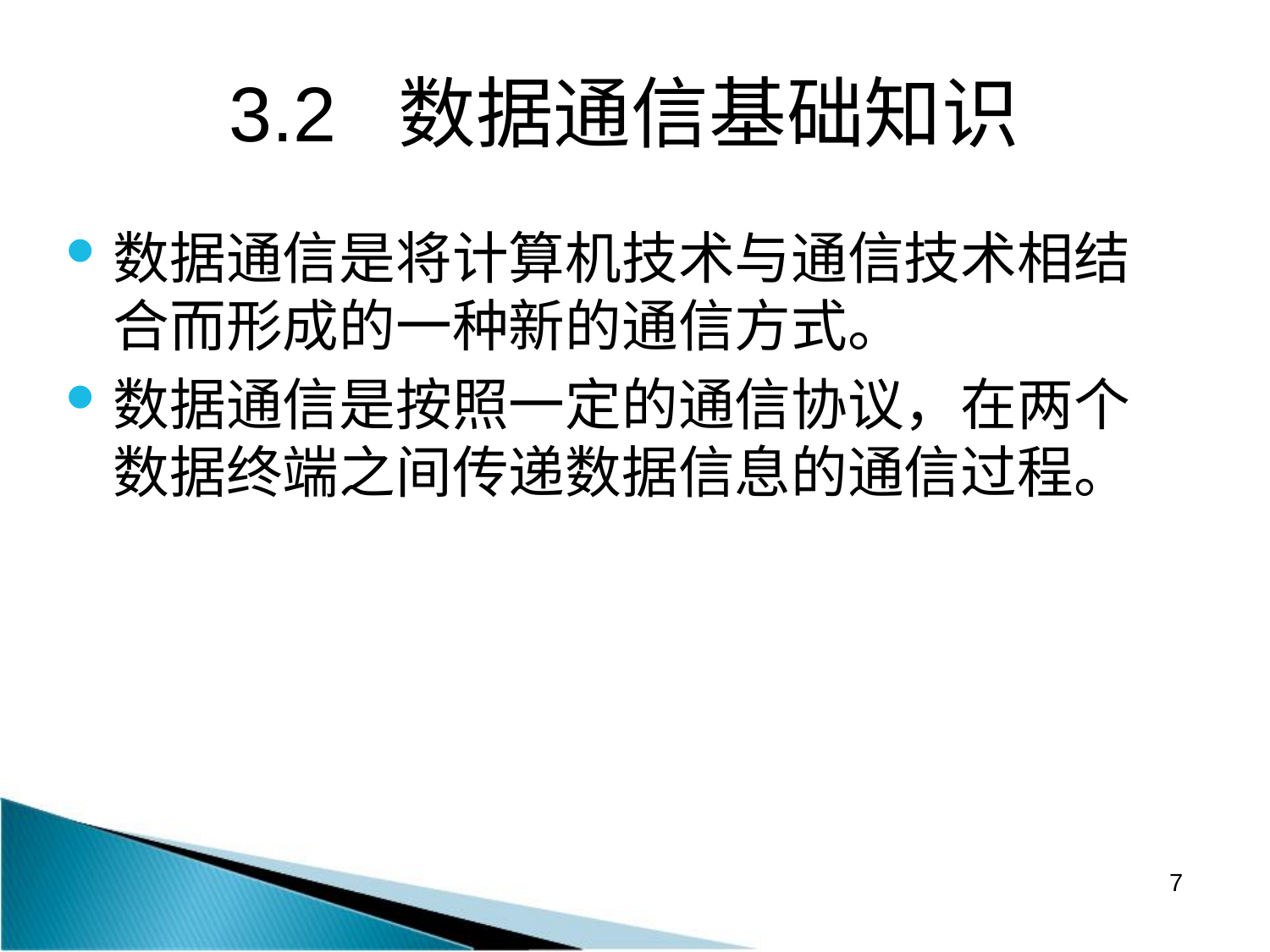

# 3.2  数据通信基础知识
数据通信是将计算机技术与通信技术相结合而形成的一种新的通信方式。
数据通信是按照一定的通信协议，在两个数据终端之间传递数据信息的通信过程。
7